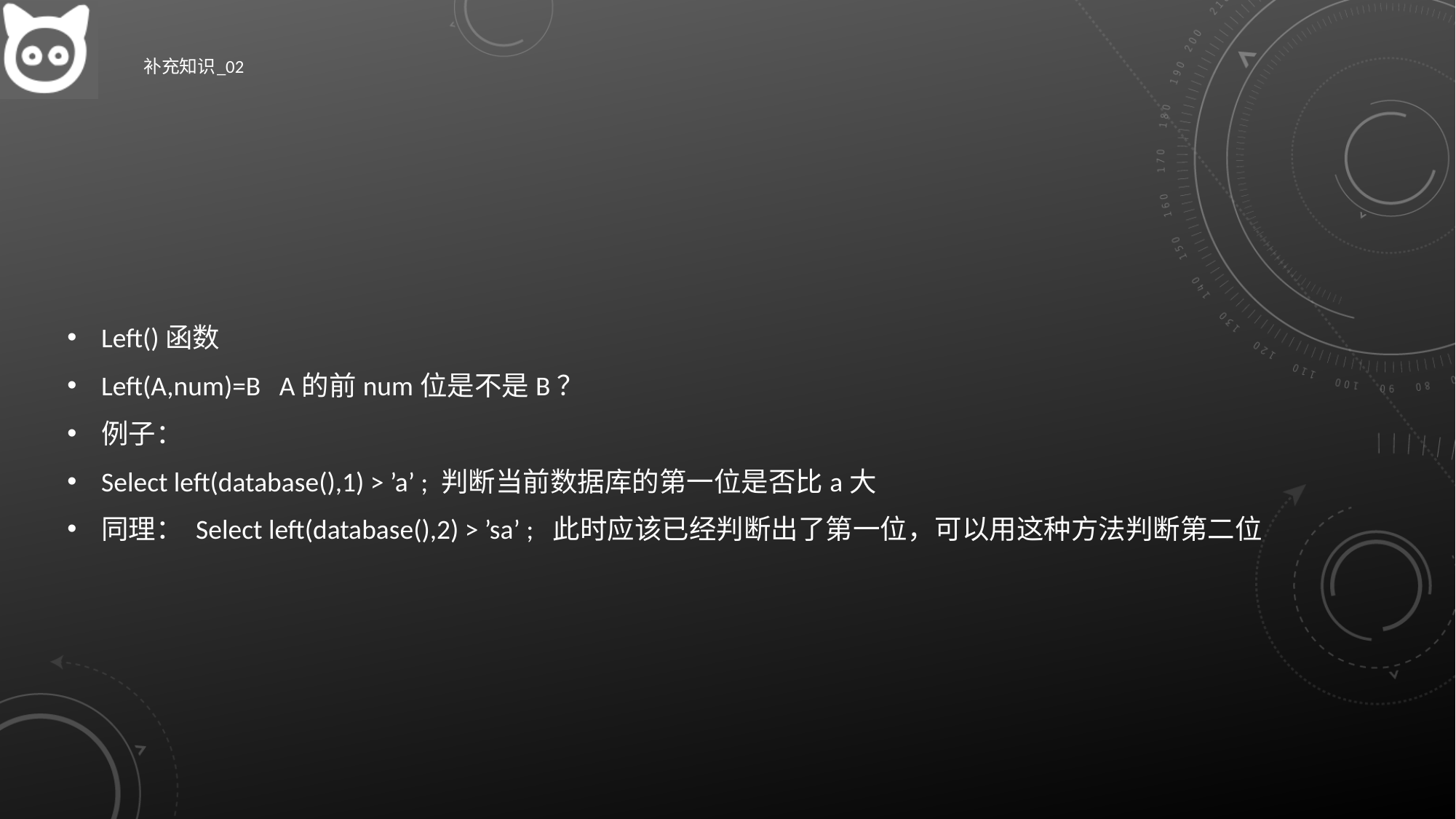

# 补充知识_02
Left()函数
Left(A,num)=B   A的前num位是不是B？
例子：
Select left(database(),1) > ’a’ ; 判断当前数据库的第一位是否比a大
同理： Select left(database(),2) > ’sa’ ;  此时应该已经判断出了第一位，可以用这种方法判断第二位